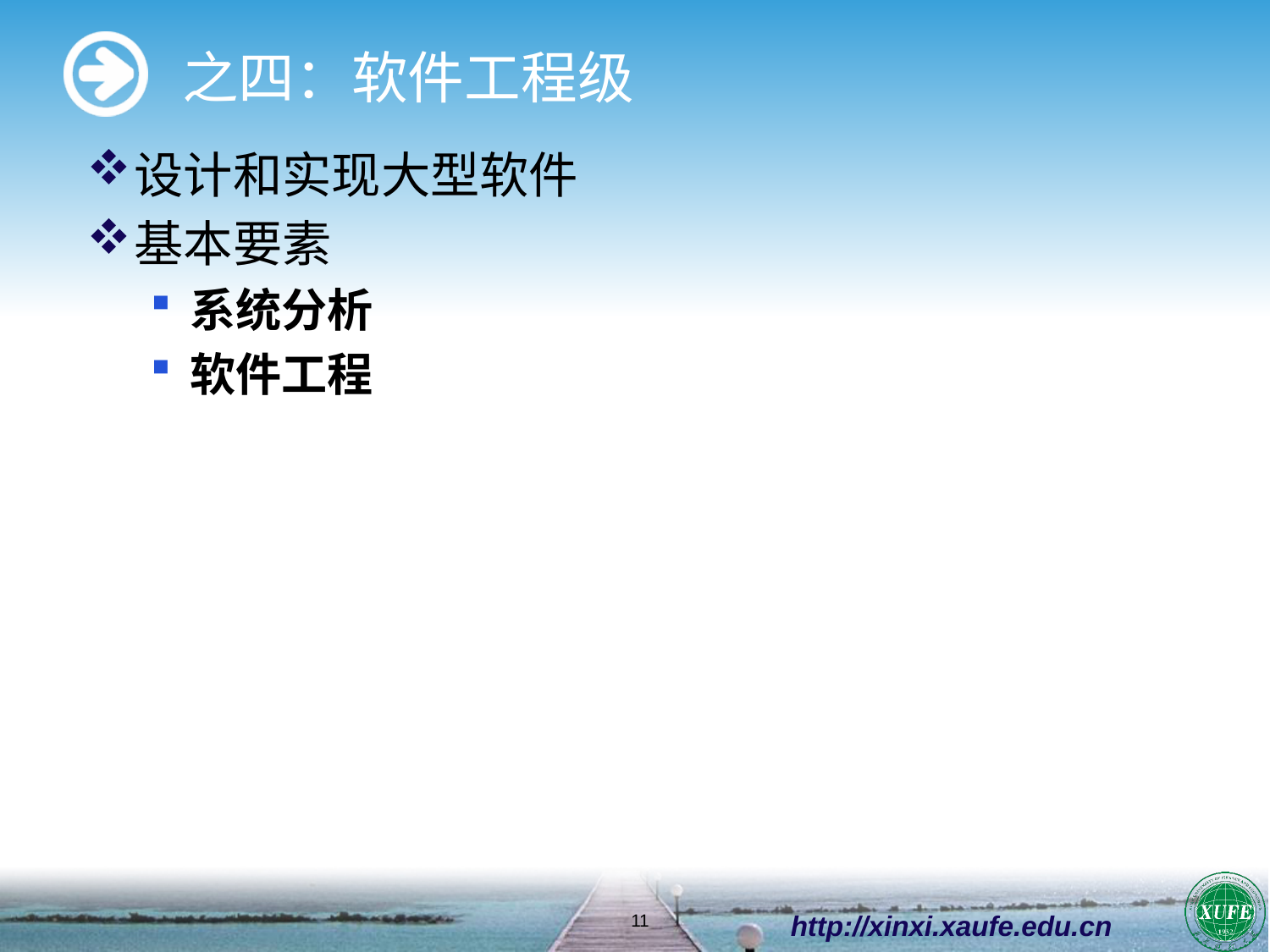

# 之四：软件工程级
设计和实现大型软件
基本要素
系统分析
软件工程
http://xinxi.xaufe.edu.cn
11